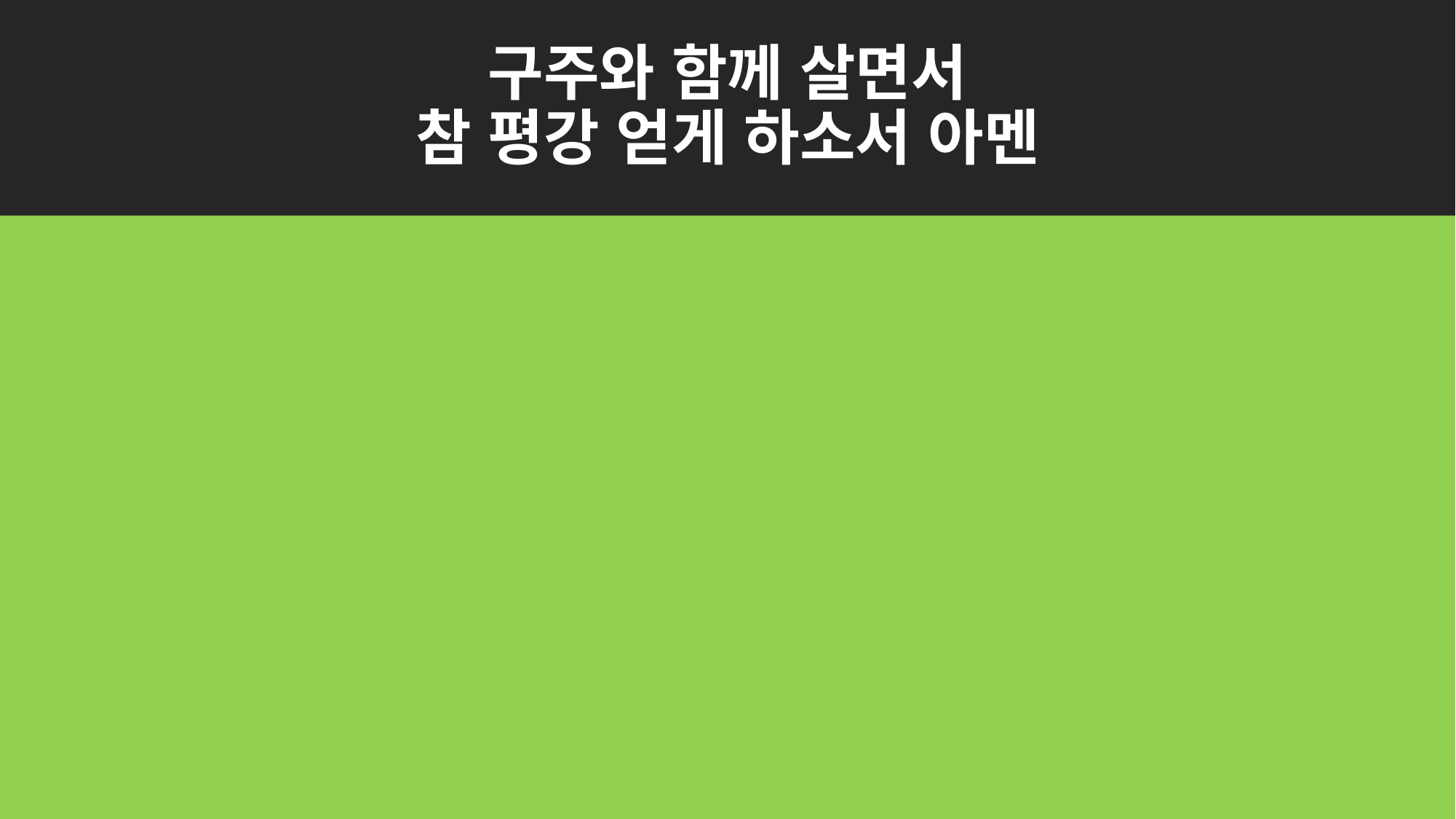

# 구주와 함께 살면서 참 평강 얻게 하소서 아멘